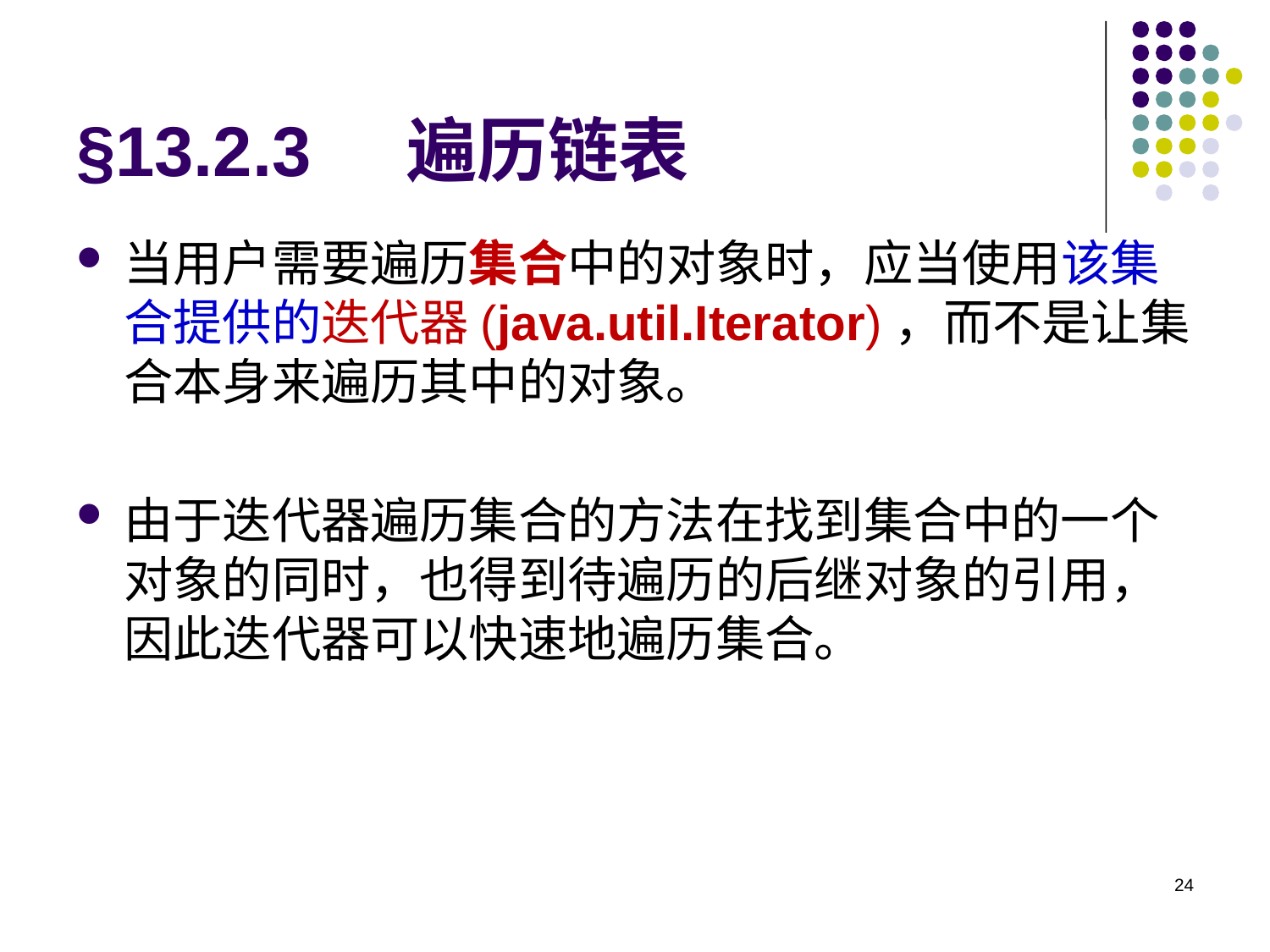

# §13.2.3    遍历链表
当用户需要遍历集合中的对象时，应当使用该集合提供的迭代器(java.util.Iterator)，而不是让集合本身来遍历其中的对象。

由于迭代器遍历集合的方法在找到集合中的一个对象的同时，也得到待遍历的后继对象的引用，因此迭代器可以快速地遍历集合。
24